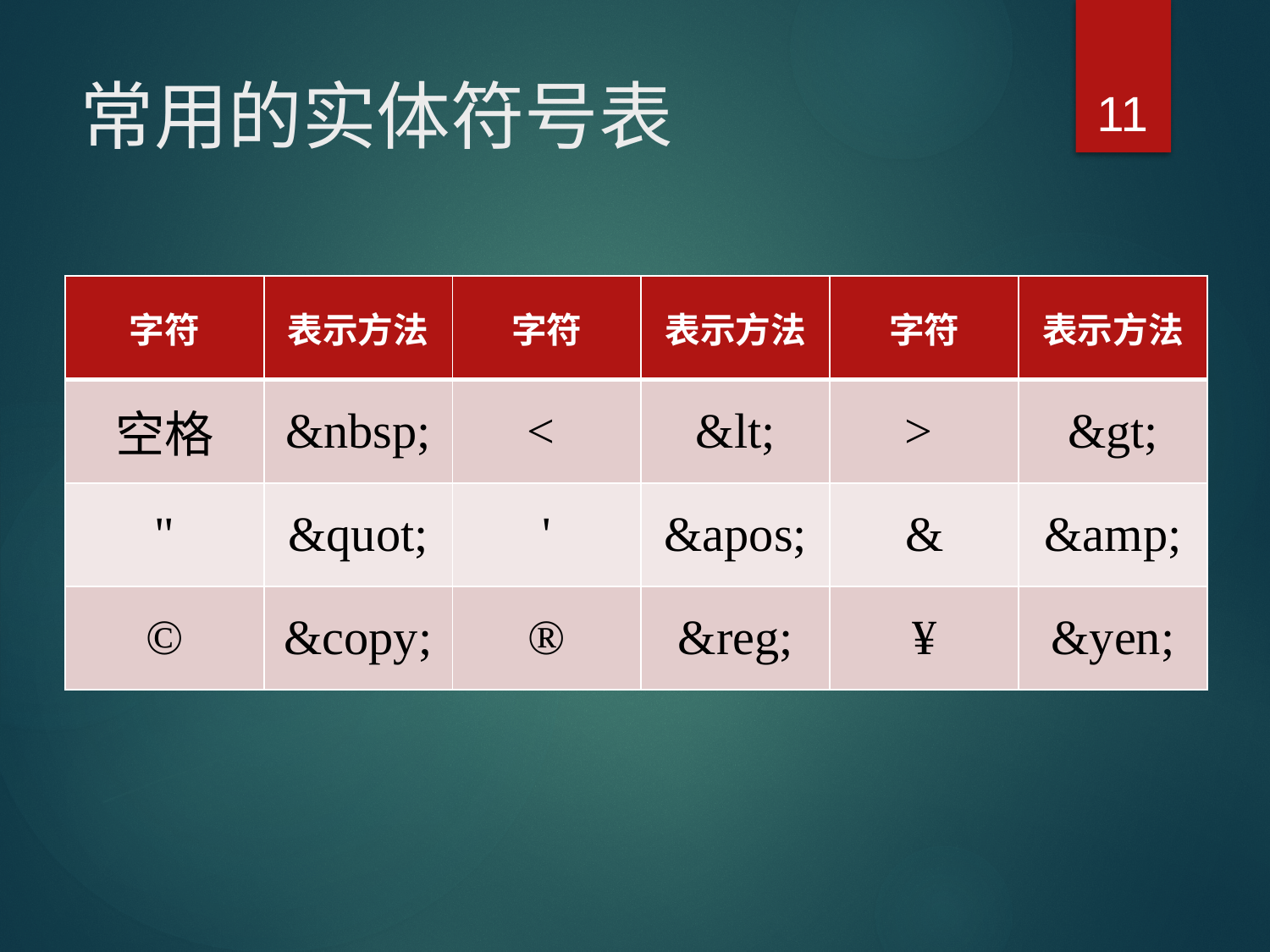

11
# 常用的实体符号表
| 字符 | 表示方法 | 字符 | 表示方法 | 字符 | 表示方法 |
| --- | --- | --- | --- | --- | --- |
| 空格 | &nbsp; | < | &lt; | > | &gt; |
| '' | &quot; | ' | &apos; | & | &amp; |
| © | &copy; | ® | &reg; | ¥ | &yen; |